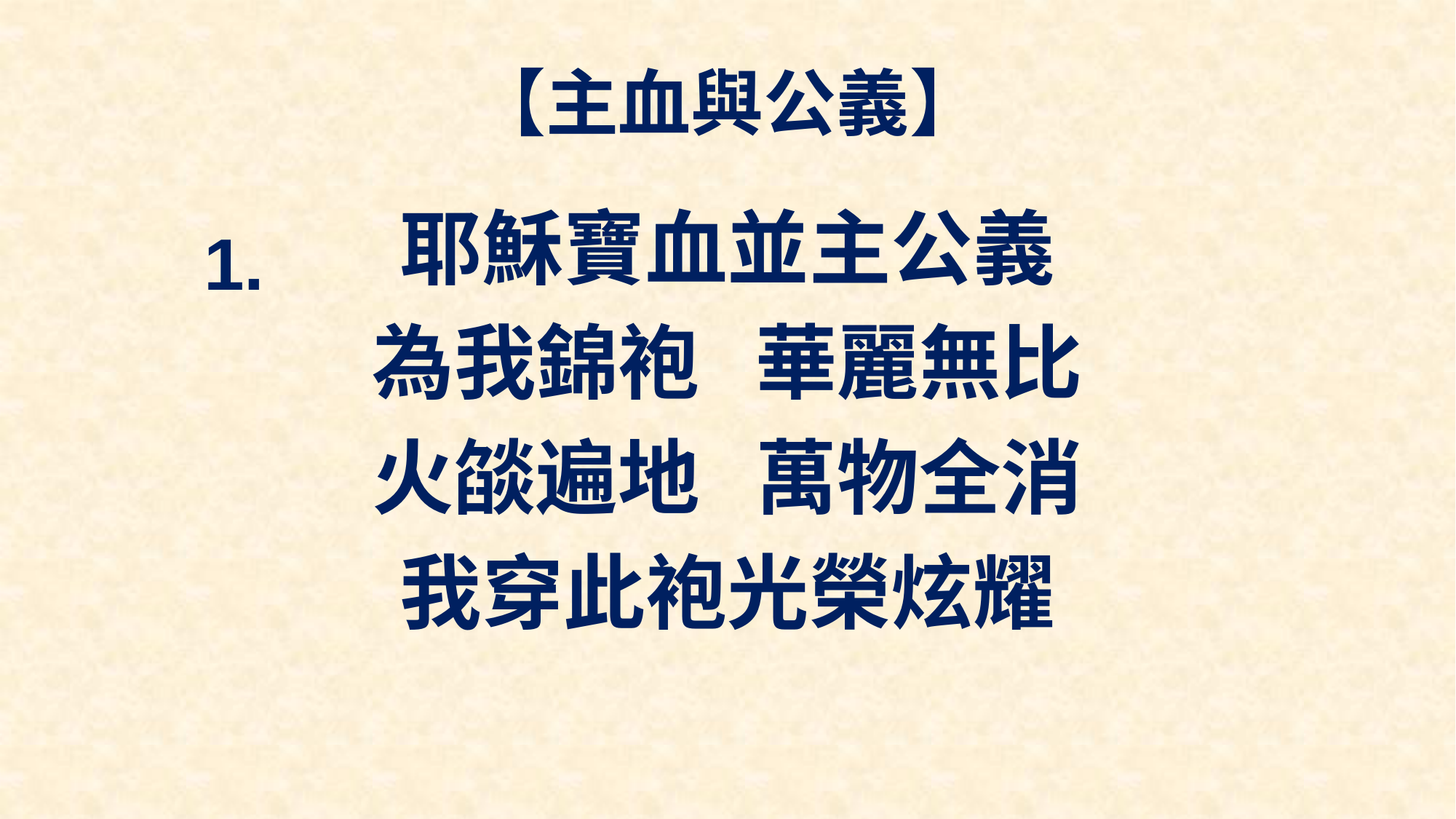

# 【主血與公義】
耶穌寶血並主公義
為我錦袍   華麗無比
火燄遍地   萬物全消
我穿此袍光榮炫耀
1.